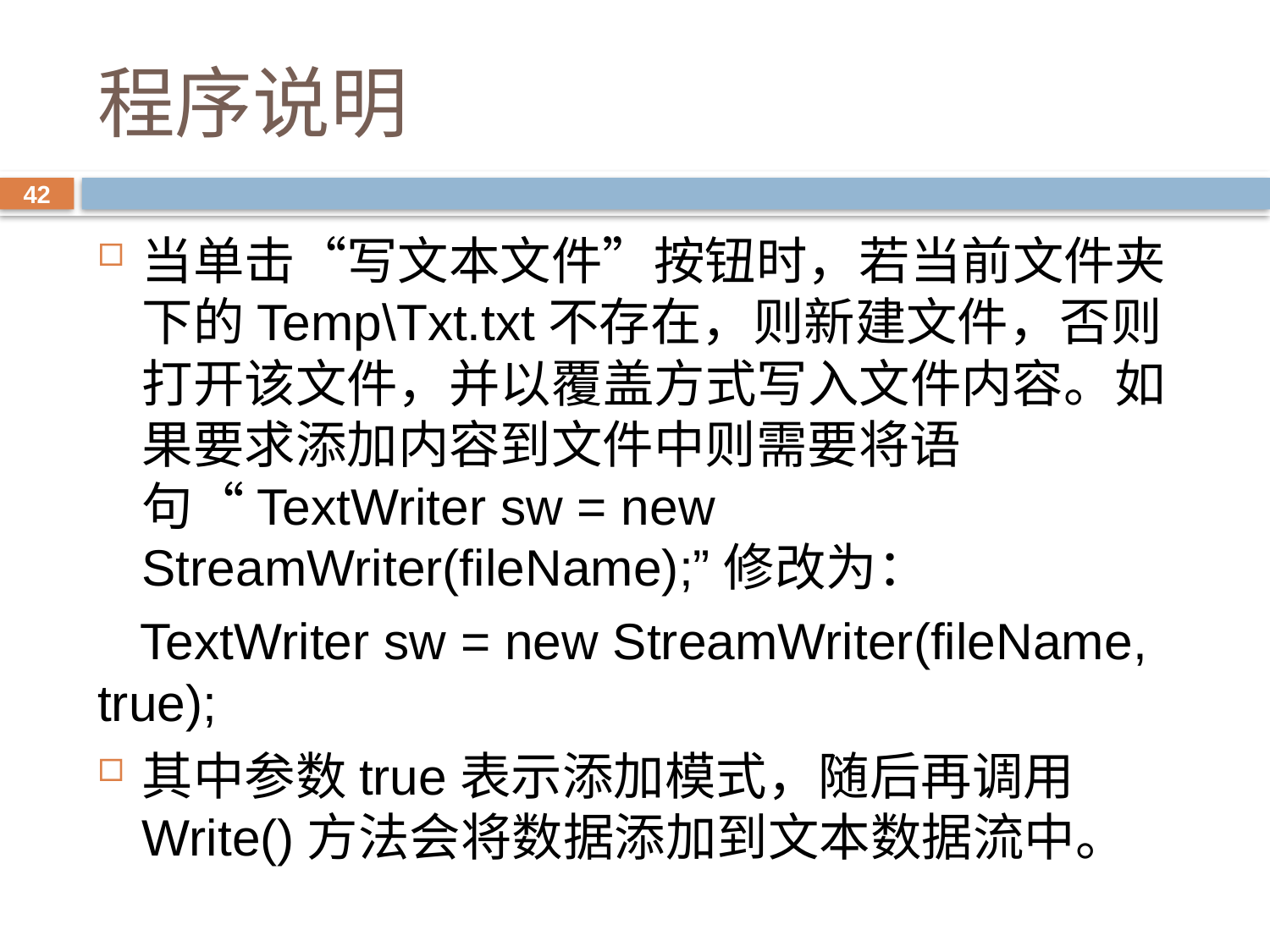

# 程序说明
42
当单击“写文本文件”按钮时，若当前文件夹下的Temp\Txt.txt不存在，则新建文件，否则打开该文件，并以覆盖方式写入文件内容。如果要求添加内容到文件中则需要将语句“TextWriter sw = new StreamWriter(fileName);”修改为：
   TextWriter sw = new StreamWriter(fileName, true);
其中参数true表示添加模式，随后再调用Write()方法会将数据添加到文本数据流中。